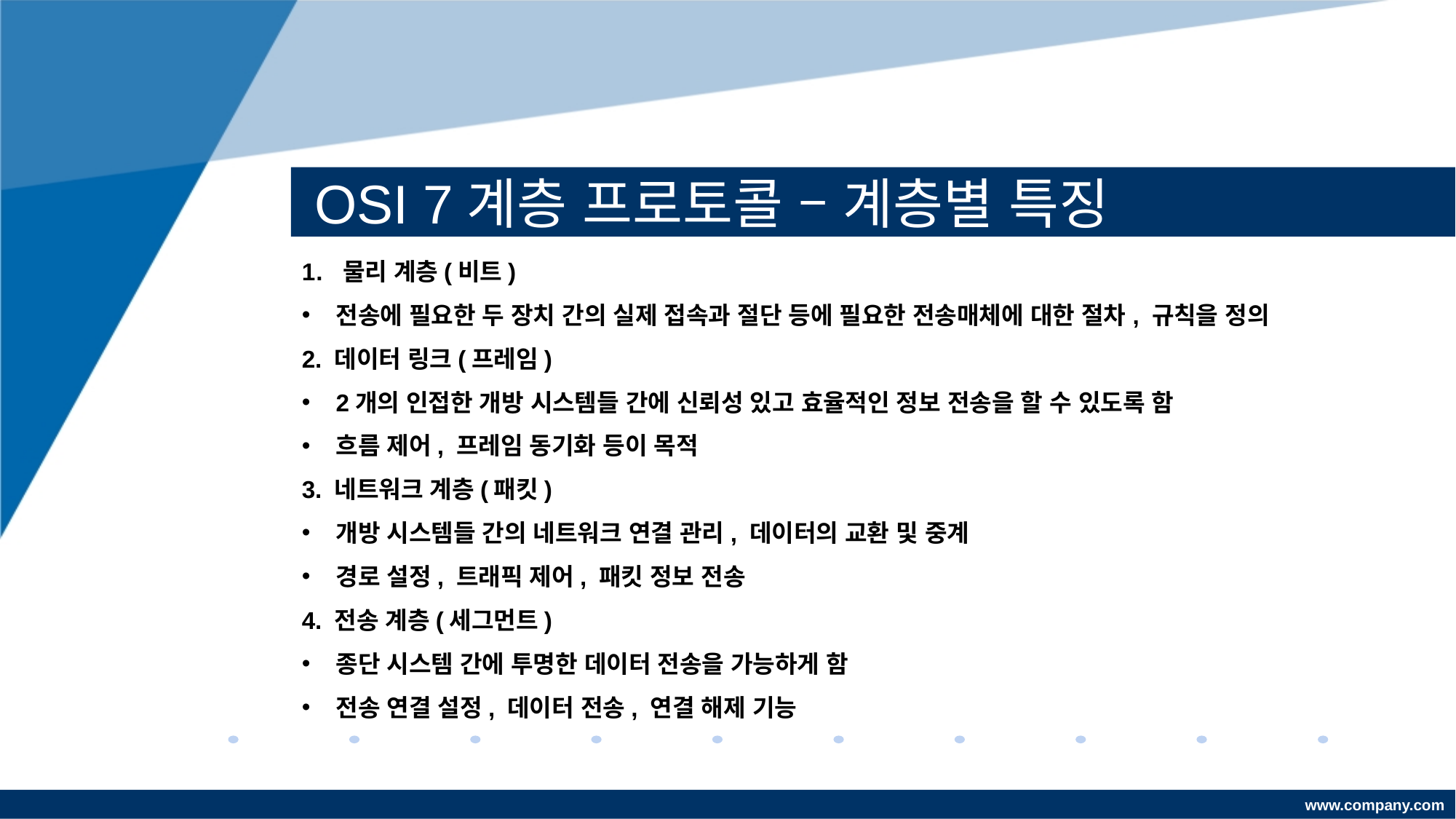

# OSI 7계층 프로토콜 – 계층별 특징
물리 계층(비트)
전송에 필요한 두 장치 간의 실제 접속과 절단 등에 필요한 전송매체에 대한 절차, 규칙을 정의
2. 데이터 링크(프레임)
2개의 인접한 개방 시스템들 간에 신뢰성 있고 효율적인 정보 전송을 할 수 있도록 함
흐름 제어, 프레임 동기화 등이 목적
3. 네트워크 계층(패킷)
개방 시스템들 간의 네트워크 연결 관리, 데이터의 교환 및 중계
경로 설정, 트래픽 제어, 패킷 정보 전송
4. 전송 계층(세그먼트)
종단 시스템 간에 투명한 데이터 전송을 가능하게 함
전송 연결 설정, 데이터 전송, 연결 해제 기능